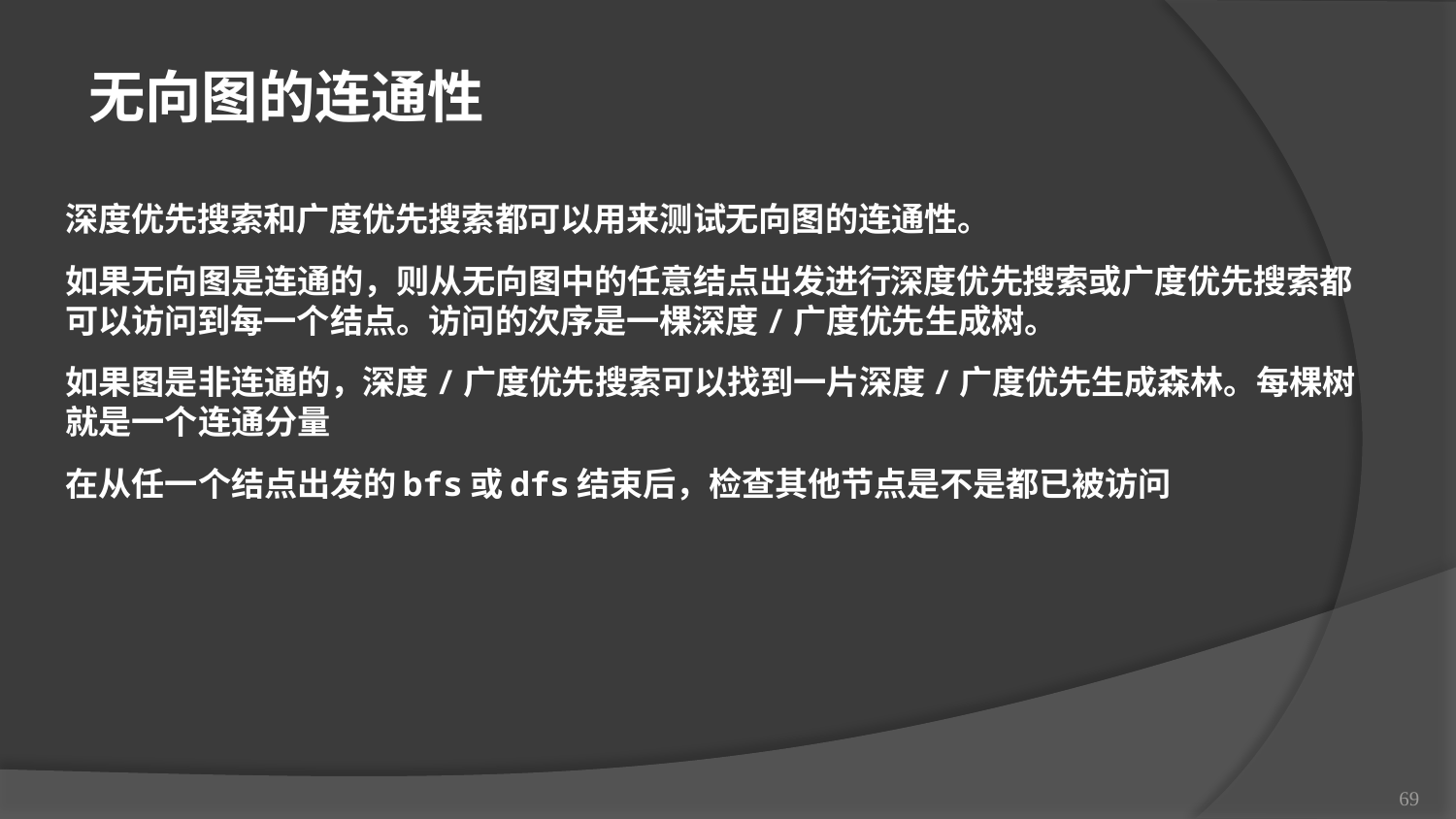

无向图的连通性
深度优先搜索和广度优先搜索都可以用来测试无向图的连通性。
如果无向图是连通的，则从无向图中的任意结点出发进行深度优先搜索或广度优先搜索都可以访问到每一个结点。访问的次序是一棵深度/广度优先生成树。
如果图是非连通的，深度/广度优先搜索可以找到一片深度/广度优先生成森林。每棵树就是一个连通分量
在从任一个结点出发的bfs或dfs结束后，检查其他节点是不是都已被访问
69